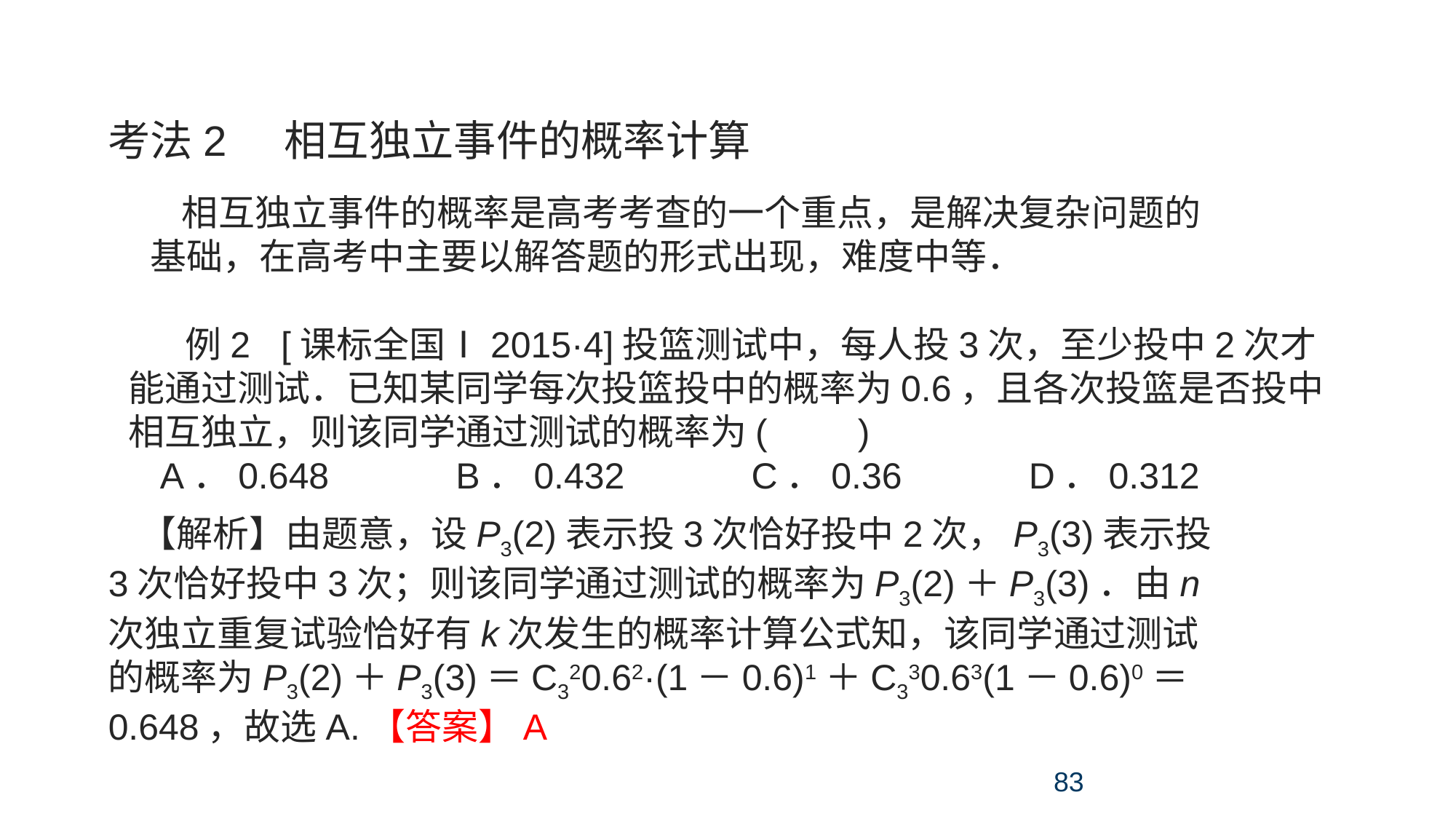

考点三  条件概率、独立性试验、二项分布和正态分布
考法2    相互独立事件的概率计算
相互独立事件的概率是高考考查的一个重点，是解决复杂问题的基础，在高考中主要以解答题的形式出现，难度中等．
  例2   [课标全国Ⅰ2015·4]投篮测试中，每人投3次，至少投中2次才能通过测试．已知某同学每次投篮投中的概率为0.6，且各次投篮是否投中相互独立，则该同学通过测试的概率为(　　)
A．0.648　　　B．0.432　　　C．0.36　　　D．0.312
【解析】由题意，设P3(2)表示投3次恰好投中2次，P3(3)表示投3次恰好投中3次；则该同学通过测试的概率为P3(2)＋P3(3)．由n次独立重复试验恰好有k次发生的概率计算公式知，该同学通过测试的概率为P3(2)＋P3(3)＝C320.62·(1－0.6)1＋C330.63(1－0.6)0＝0.648，故选A.【答案】A
83